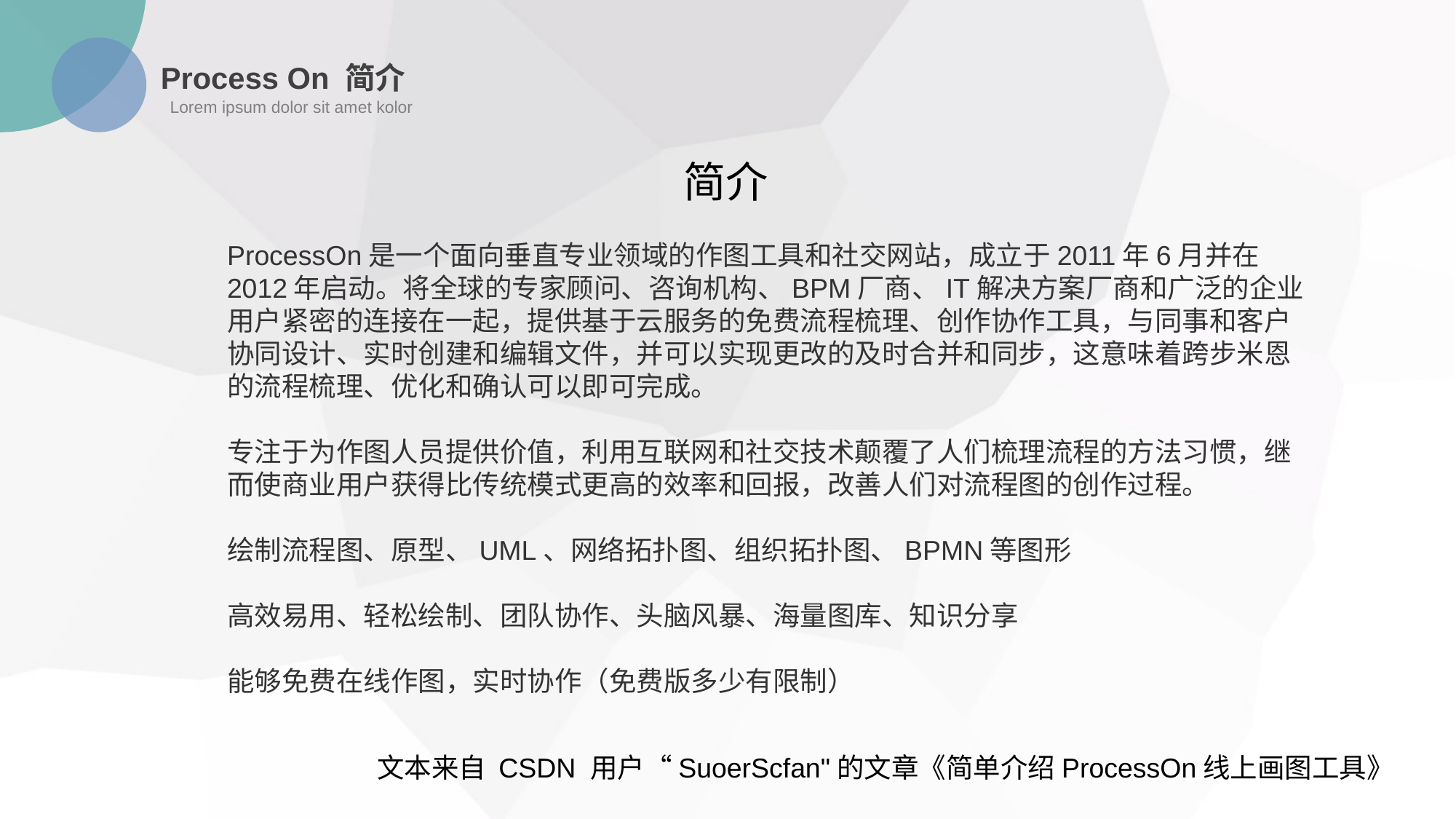

Process On 简介
Lorem ipsum dolor sit amet kolor
简介
ProcessOn是一个面向垂直专业领域的作图工具和社交网站，成立于2011年6月并在2012年启动。将全球的专家顾问、咨询机构、BPM厂商、IT解决方案厂商和广泛的企业用户紧密的连接在一起，提供基于云服务的免费流程梳理、创作协作工具，与同事和客户协同设计、实时创建和编辑文件，并可以实现更改的及时合并和同步，这意味着跨步米恩的流程梳理、优化和确认可以即可完成。

专注于为作图人员提供价值，利用互联网和社交技术颠覆了人们梳理流程的方法习惯，继而使商业用户获得比传统模式更高的效率和回报，改善人们对流程图的创作过程。

绘制流程图、原型、UML、网络拓扑图、组织拓扑图、BPMN等图形

高效易用、轻松绘制、团队协作、头脑风暴、海量图库、知识分享

能够免费在线作图，实时协作（免费版多少有限制）
文本来自 CSDN 用户“SuoerScfan"的文章《简单介绍ProcessOn线上画图工具》